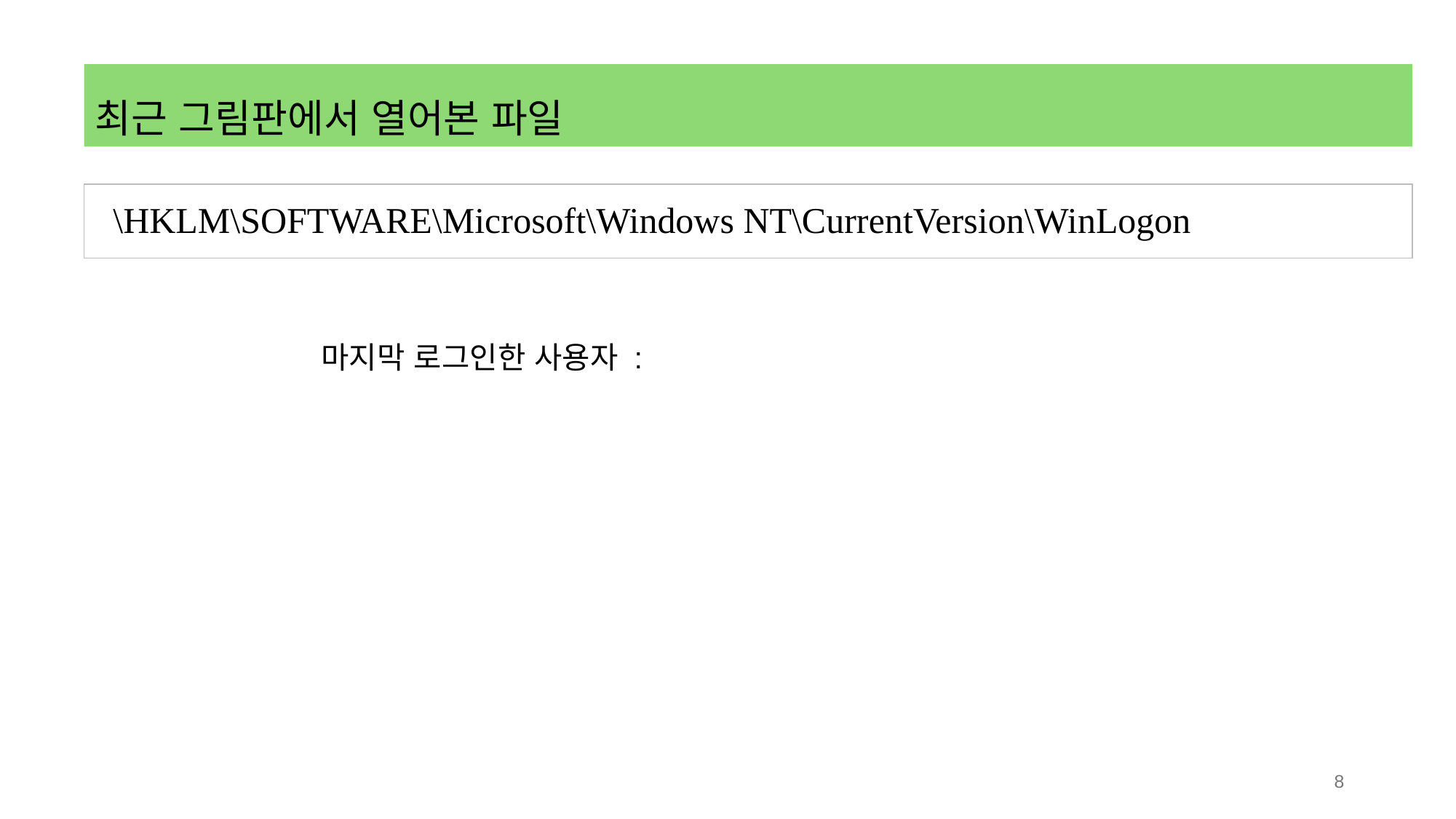

최근 그림판에서 열어본 파일
| \HKLM\SOFTWARE\Microsoft\Windows NT\CurrentVersion\WinLogon |
| --- |
마지막 로그인한 사용자 :
8